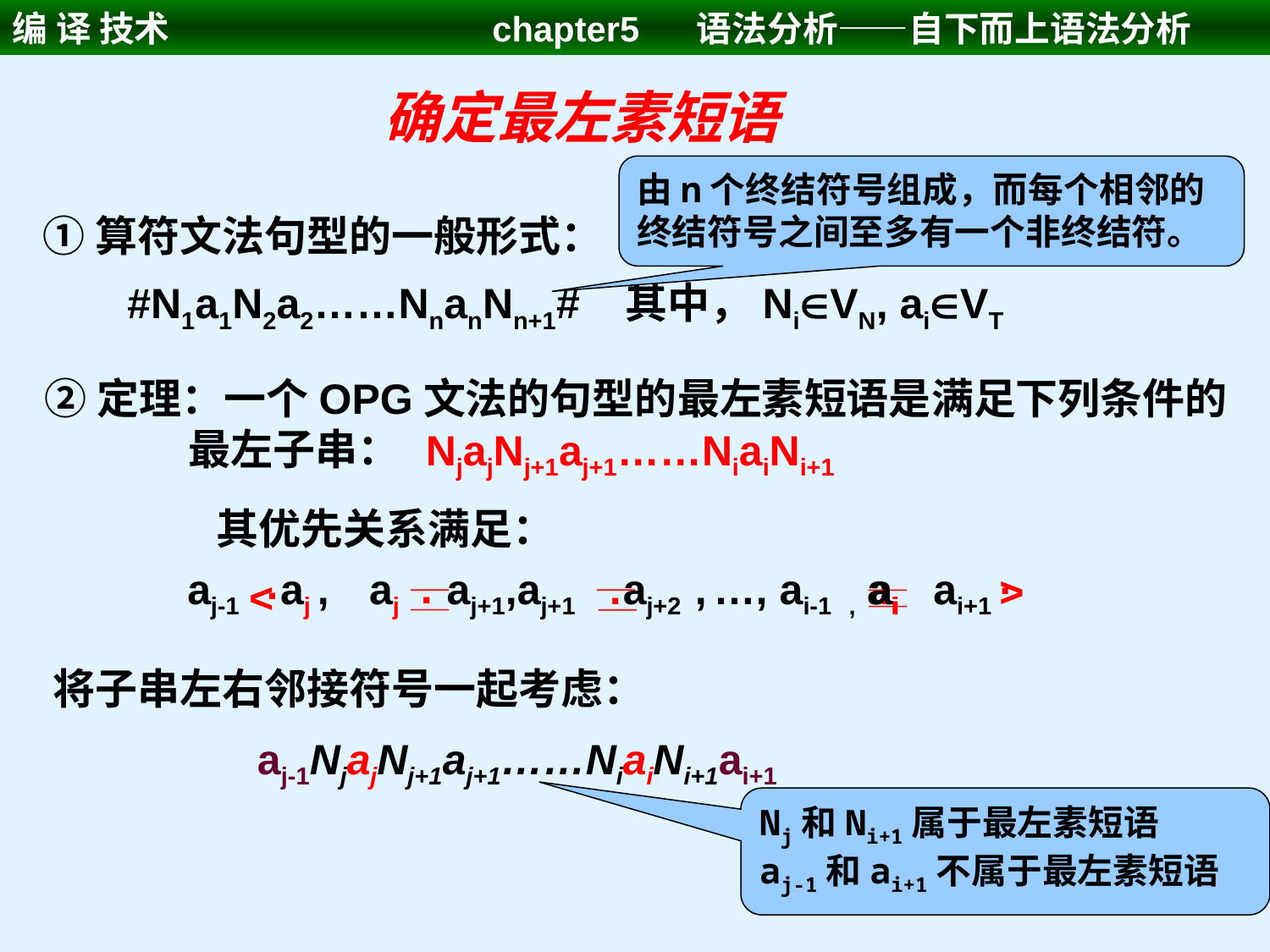

确定最左素短语
由n个终结符号组成，而每个相邻的终结符号之间至多有一个非终结符。
①算符文法句型的一般形式：
#N1a1N2a2……NnanNn+1#   其中，Ni∈VN, ai∈VT
②定理：一个OPG文法的句型的最左素短语是满足下列条件的
              最左子串：
NjajNj+1aj+1……NiaiNi+1
其优先关系满足：
.
>
.
<
.

aj       aj+1,aj+1       aj+2  , …, ai-1   ai
.

.

aj-1      aj ,                                                                         ,  ai     ai+1
将子串左右邻接符号一起考虑：
aj-1NjajNj+1aj+1……NiaiNi+1ai+1
Nj和Ni+1属于最左素短语
aj-1和ai+1不属于最左素短语